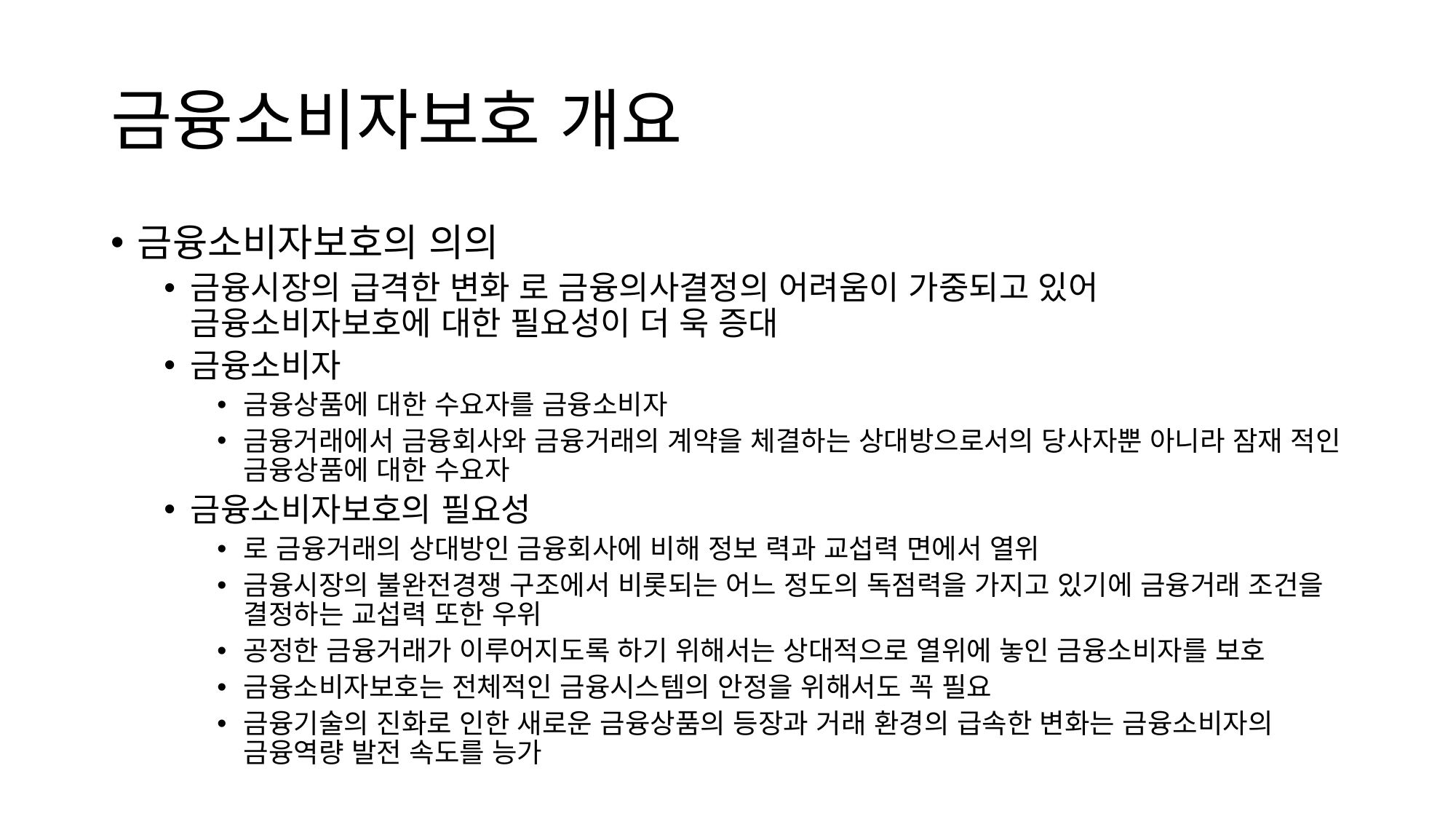

# 금융소비자보호 개요
금융소비자보호의 의의
금융시장의 급격한 변화 로 금융의사결정의 어려움이 가중되고 있어 금융소비자보호에 대한 필요성이 더 욱 증대
금융소비자
금융상품에 대한 수요자를 금융소비자
금융거래에서 금융회사와 금융거래의 계약을 체결하는 상대방으로서의 당사자뿐 아니라 잠재 적인 금융상품에 대한 수요자
금융소비자보호의 필요성
로 금융거래의 상대방인 금융회사에 비해 정보 력과 교섭력 면에서 열위
금융시장의 불완전경쟁 구조에서 비롯되는 어느 정도의 독점력을 가지고 있기에 금융거래 조건을 결정하는 교섭력 또한 우위
공정한 금융거래가 이루어지도록 하기 위해서는 상대적으로 열위에 놓인 금융소비자를 보호
금융소비자보호는 전체적인 금융시스템의 안정을 위해서도 꼭 필요
금융기술의 진화로 인한 새로운 금융상품의 등장과 거래 환경의 급속한 변화는 금융소비자의 금융역량 발전 속도를 능가